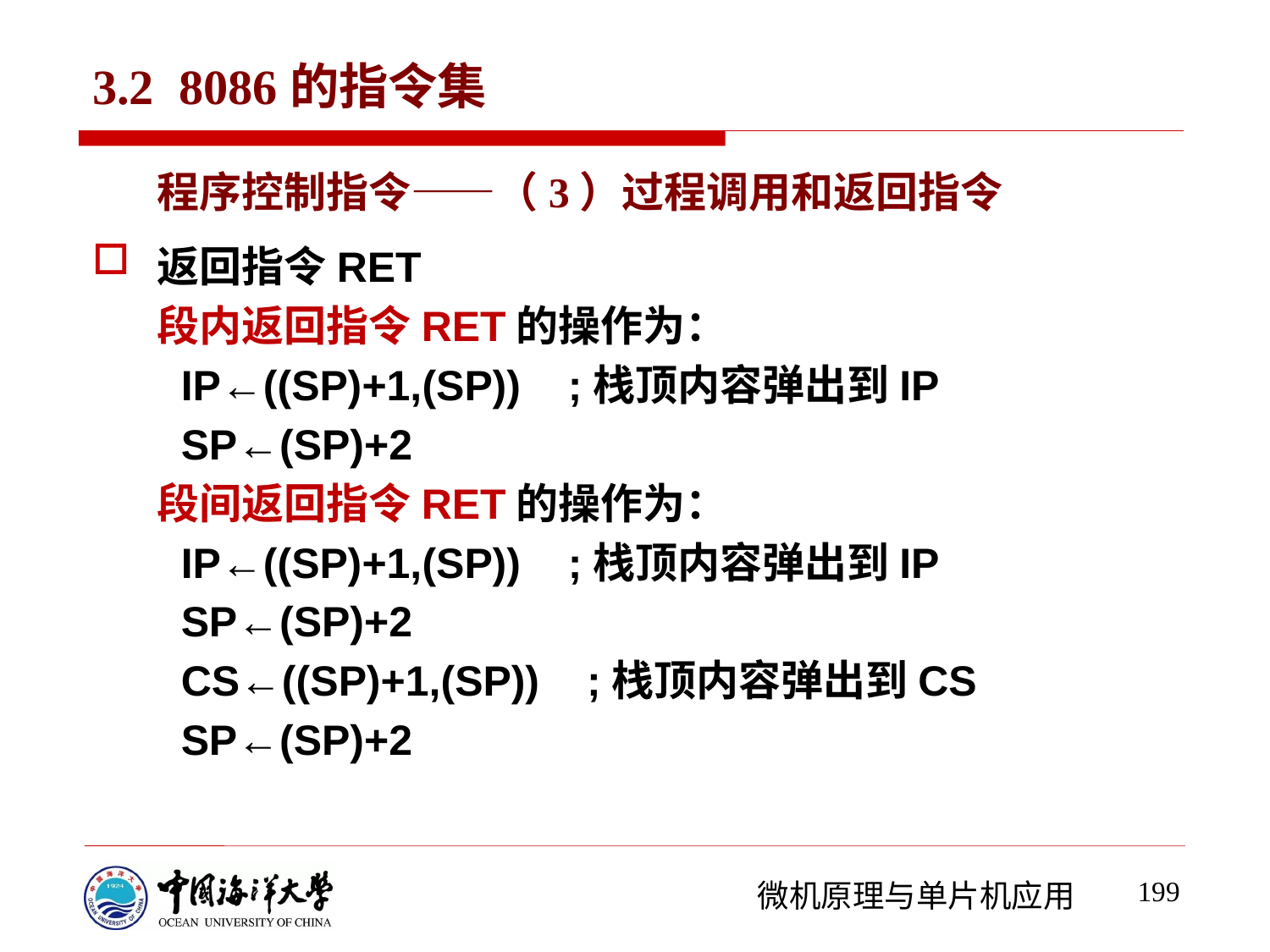

# 3.2  8086的指令集
程序控制指令——（3）过程调用和返回指令
返回指令RET
段内返回指令RET的操作为：
  IP←((SP)+1,(SP))    ;栈顶内容弹出到IP
  SP←(SP)+2
段间返回指令RET的操作为：
  IP←((SP)+1,(SP))    ;栈顶内容弹出到IP
  SP←(SP)+2
  CS←((SP)+1,(SP))    ;栈顶内容弹出到CS
  SP←(SP)+2

199